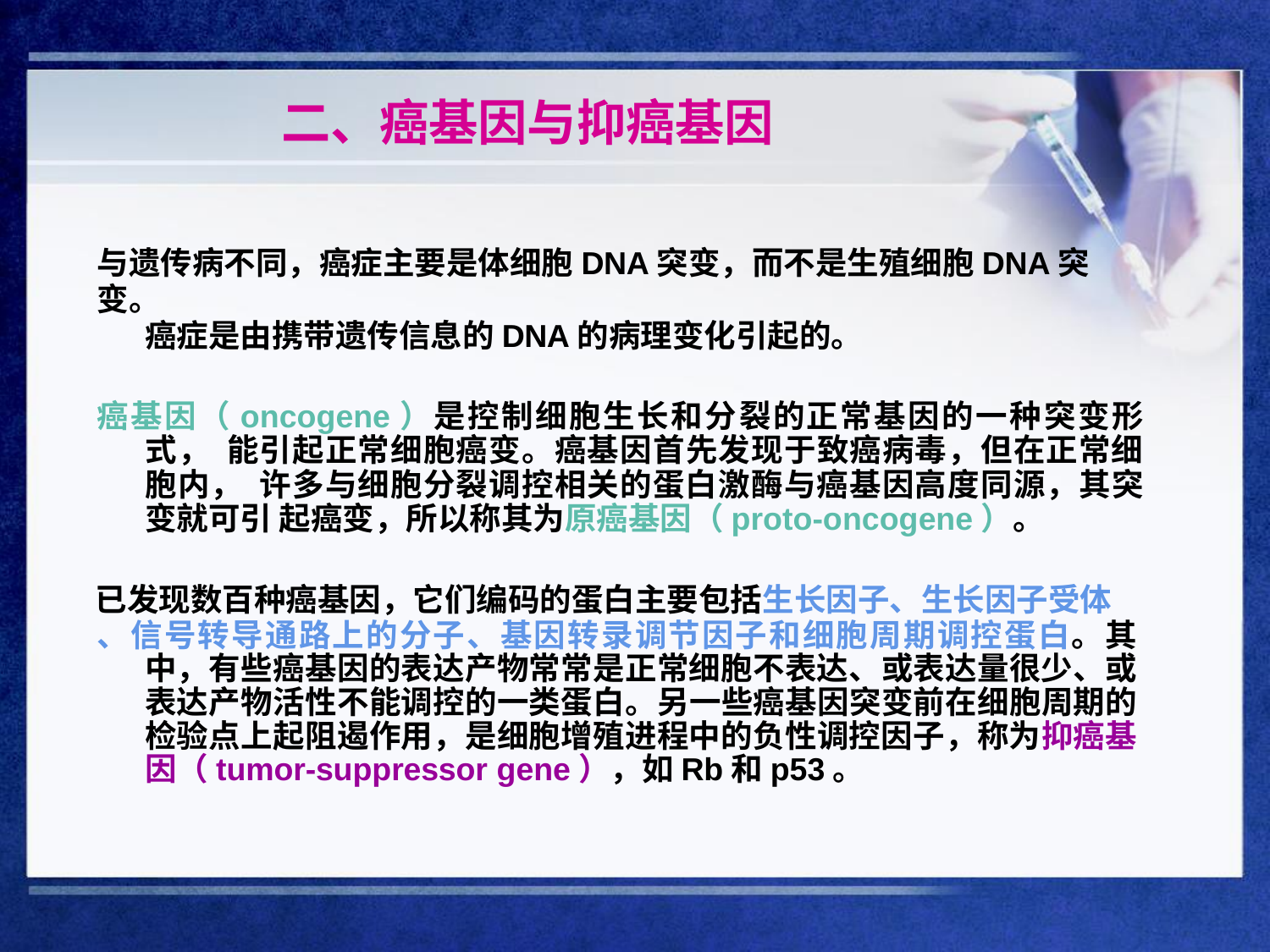

# 二、癌基因与抑癌基因
与遗传病不同，癌症主要是体细胞DNA突变，而不是生殖细胞DNA突变。
癌症是由携带遗传信息的DNA的病理变化引起的。

癌基因（oncogene）是控制细胞生长和分裂的正常基因的一种突变形式，  能引起正常细胞癌变。癌基因首先发现于致癌病毒，但在正常细胞内，  许多与细胞分裂调控相关的蛋白激酶与癌基因高度同源，其突变就可引 起癌变，所以称其为原癌基因（proto-oncogene）。

已发现数百种癌基因，它们编码的蛋白主要包括生长因子、生长因子受体
、信号转导通路上的分子、基因转录调节因子和细胞周期调控蛋白。其 中，有些癌基因的表达产物常常是正常细胞不表达、或表达量很少、或 表达产物活性不能调控的一类蛋白。另一些癌基因突变前在细胞周期的 检验点上起阻遏作用，是细胞增殖进程中的负性调控因子，称为抑癌基 因（tumor-suppressor gene），如Rb和p53。